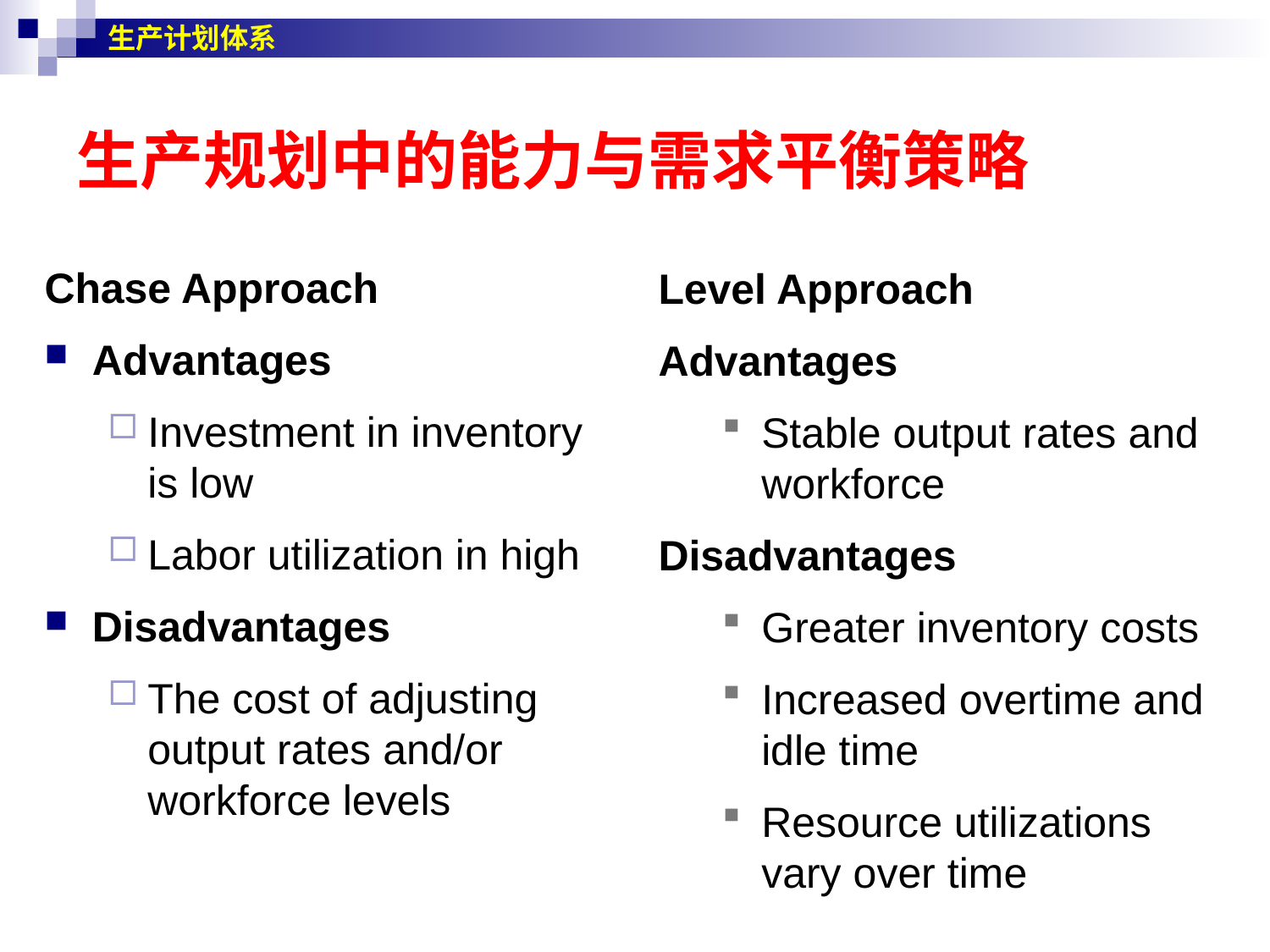

生产计划体系
# 生产规划中的能力与需求平衡策略
Chase Approach
Advantages
Investment in inventory is low
Labor utilization in high
Disadvantages
The cost of adjusting output rates and/or workforce levels
Level Approach
Advantages
Stable output rates and workforce
Disadvantages
Greater inventory costs
Increased overtime and idle time
Resource utilizations vary over time